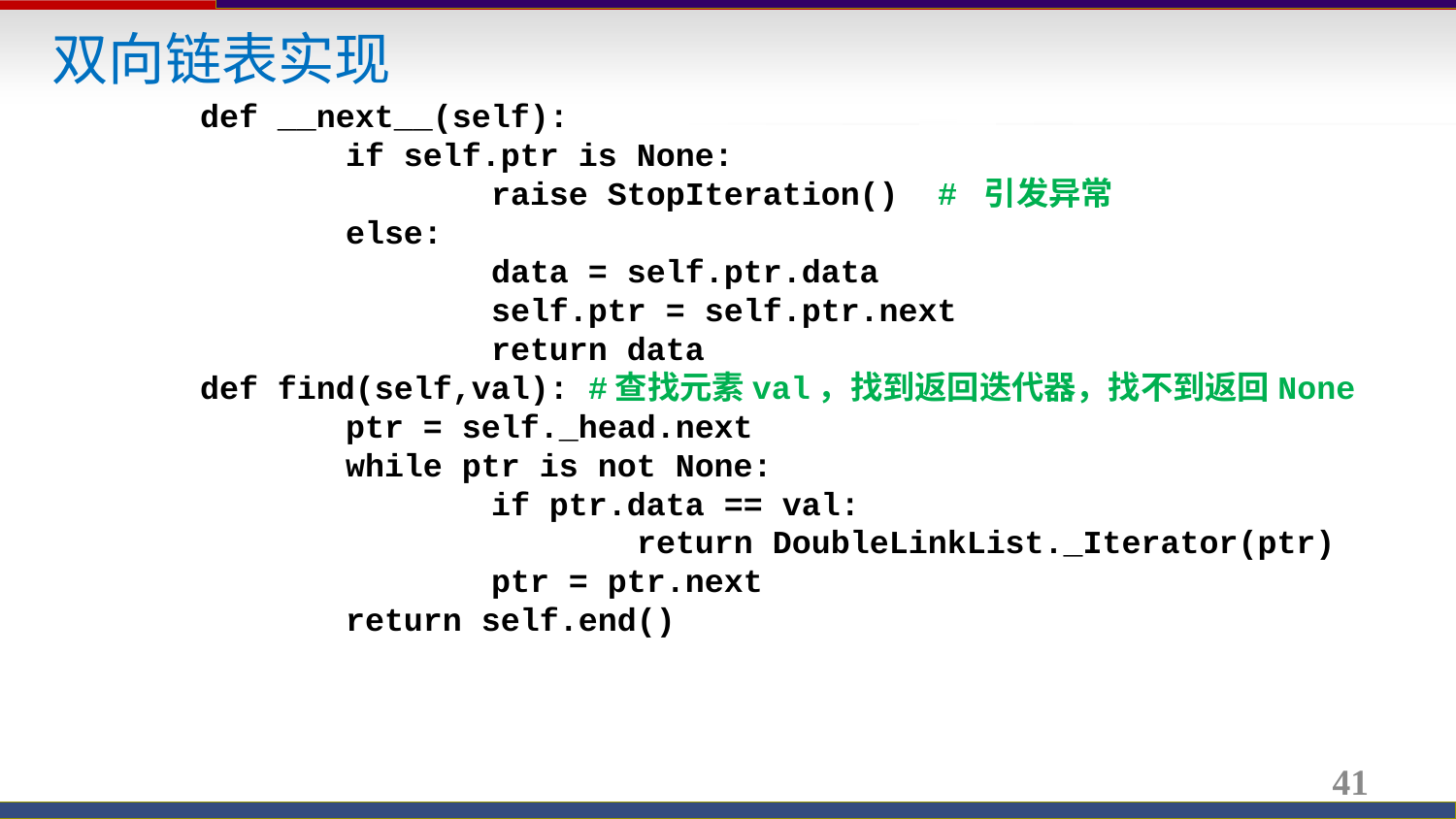

双向链表实现
	def __next__(self):
		if self.ptr is None:
			raise StopIteration()  # 引发异常
		else:
			data = self.ptr.data
			self.ptr = self.ptr.next
			return data
	def find(self,val): #查找元素val，找到返回迭代器，找不到返回None
		ptr = self._head.next
		while ptr is not None:
			if ptr.data == val:
				return DoubleLinkList._Iterator(ptr)
			ptr = ptr.next
		return self.end()